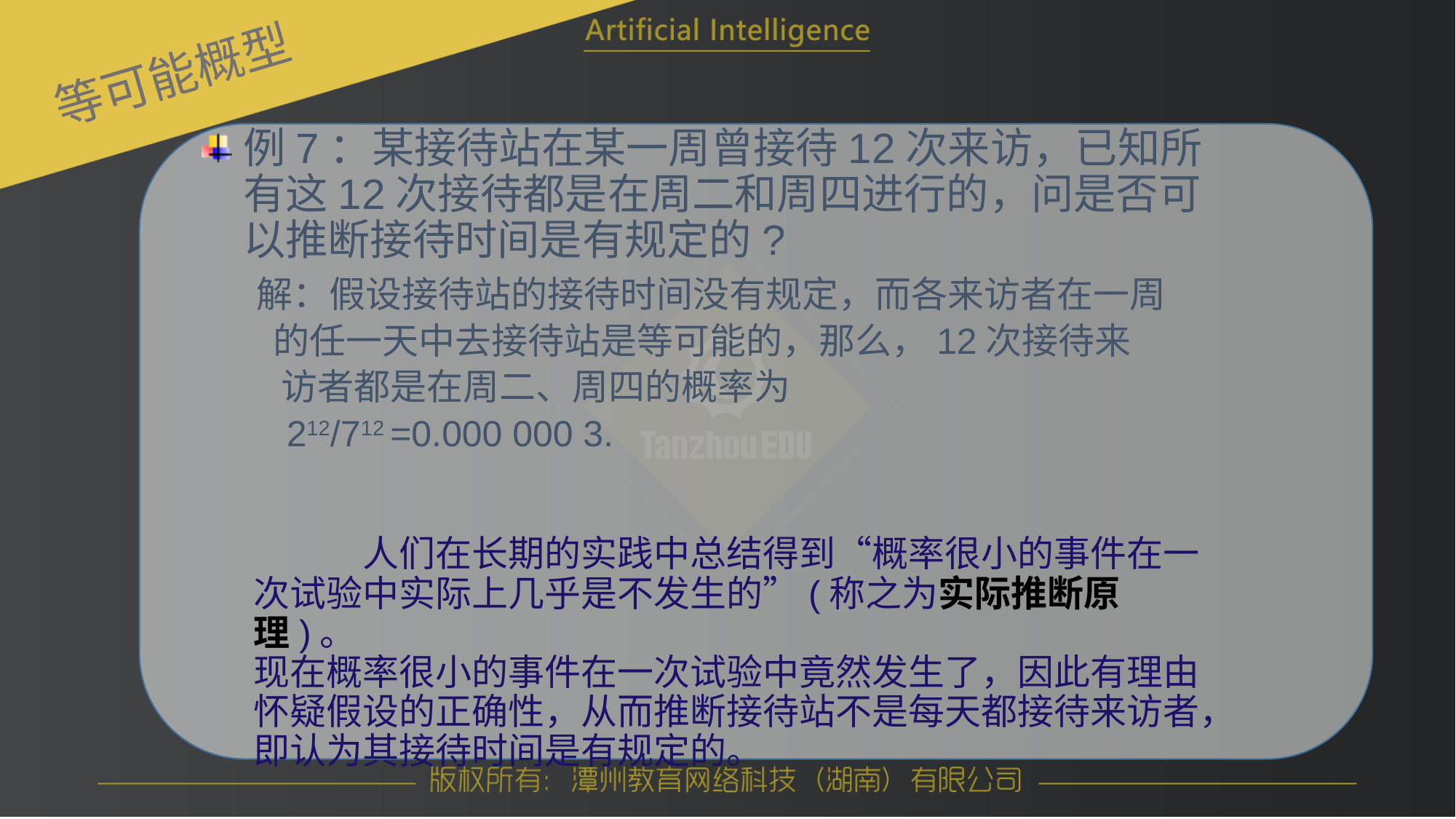

等可能概型
例7：某接待站在某一周曾接待12次来访，已知所有这12次接待都是在周二和周四进行的，问是否可以推断接待时间是有规定的?

	解：假设接待站的接待时间没有规定，而各来访者在一周
      的任一天中去接待站是等可能的，那么，12次接待来
       访者都是在周二、周四的概率为
       212/712 =0.000 000 3.
		人们在长期的实践中总结得到“概率很小的事件在一次试验中实际上几乎是不发生的”(称之为实际推断原理)。
	现在概率很小的事件在一次试验中竟然发生了，因此有理由怀疑假设的正确性，从而推断接待站不是每天都接待来访者，即认为其接待时间是有规定的。